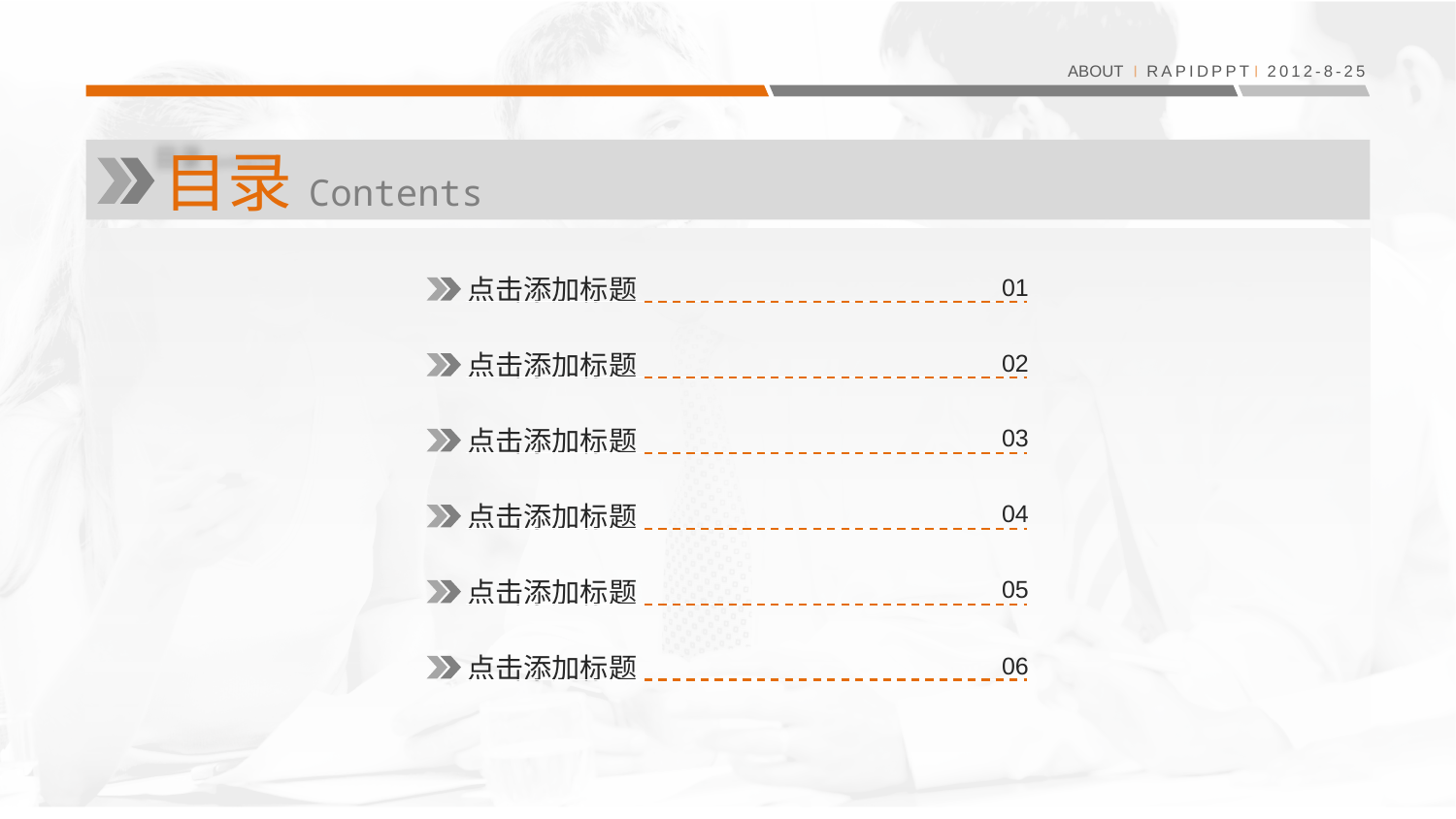

目录Contents

点击添加标题
0
1

点击添加标题
0
2

点击添加标题
0
3

点击添加标题
0
4

点击添加标题
0
5

点击添加标题
0
6